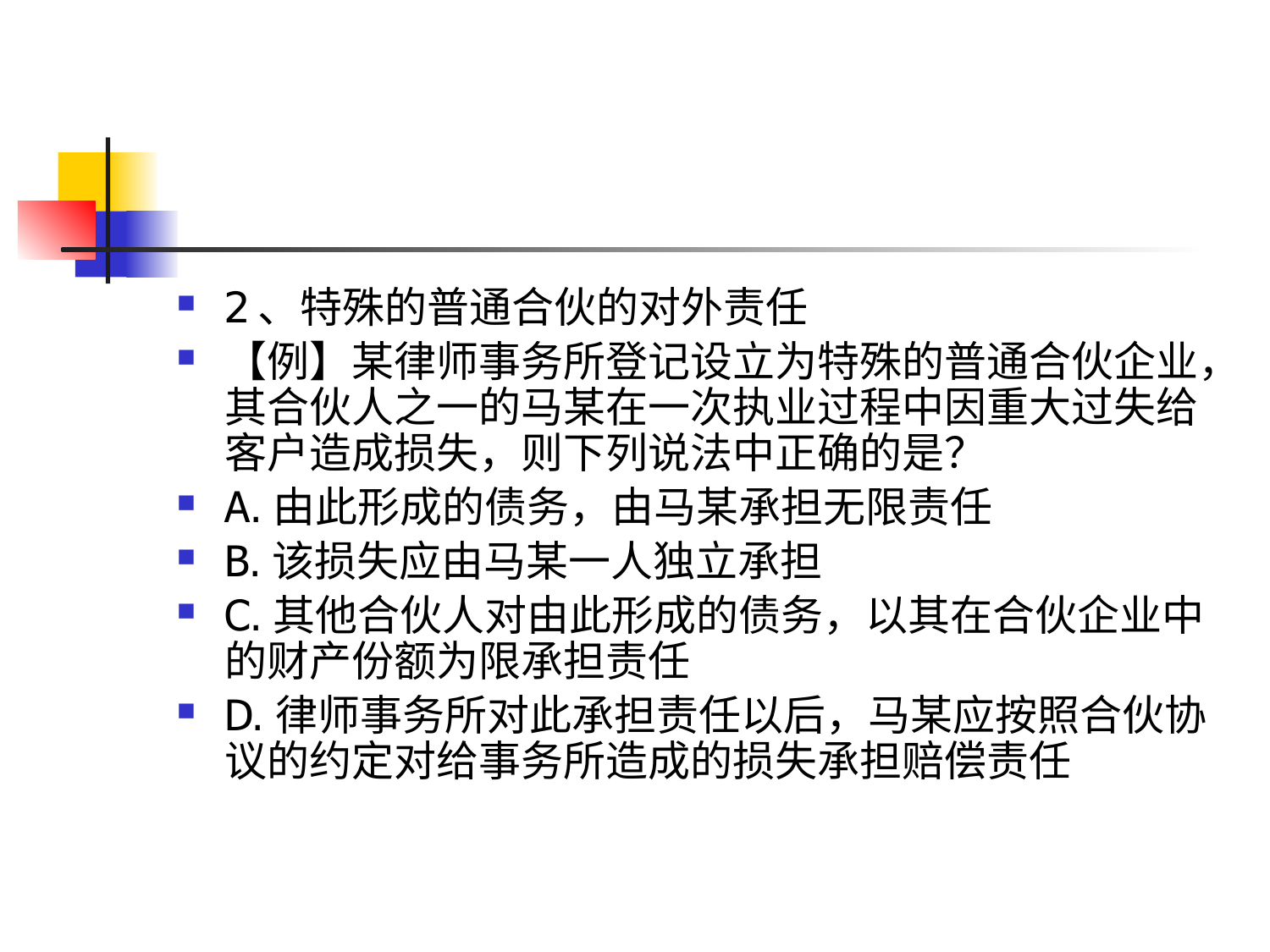

#
2、特殊的普通合伙的对外责任
【例】某律师事务所登记设立为特殊的普通合伙企业，其合伙人之一的马某在一次执业过程中因重大过失给客户造成损失，则下列说法中正确的是？
A.由此形成的债务，由马某承担无限责任
B.该损失应由马某一人独立承担
C.其他合伙人对由此形成的债务，以其在合伙企业中的财产份额为限承担责任
D.律师事务所对此承担责任以后，马某应按照合伙协议的约定对给事务所造成的损失承担赔偿责任